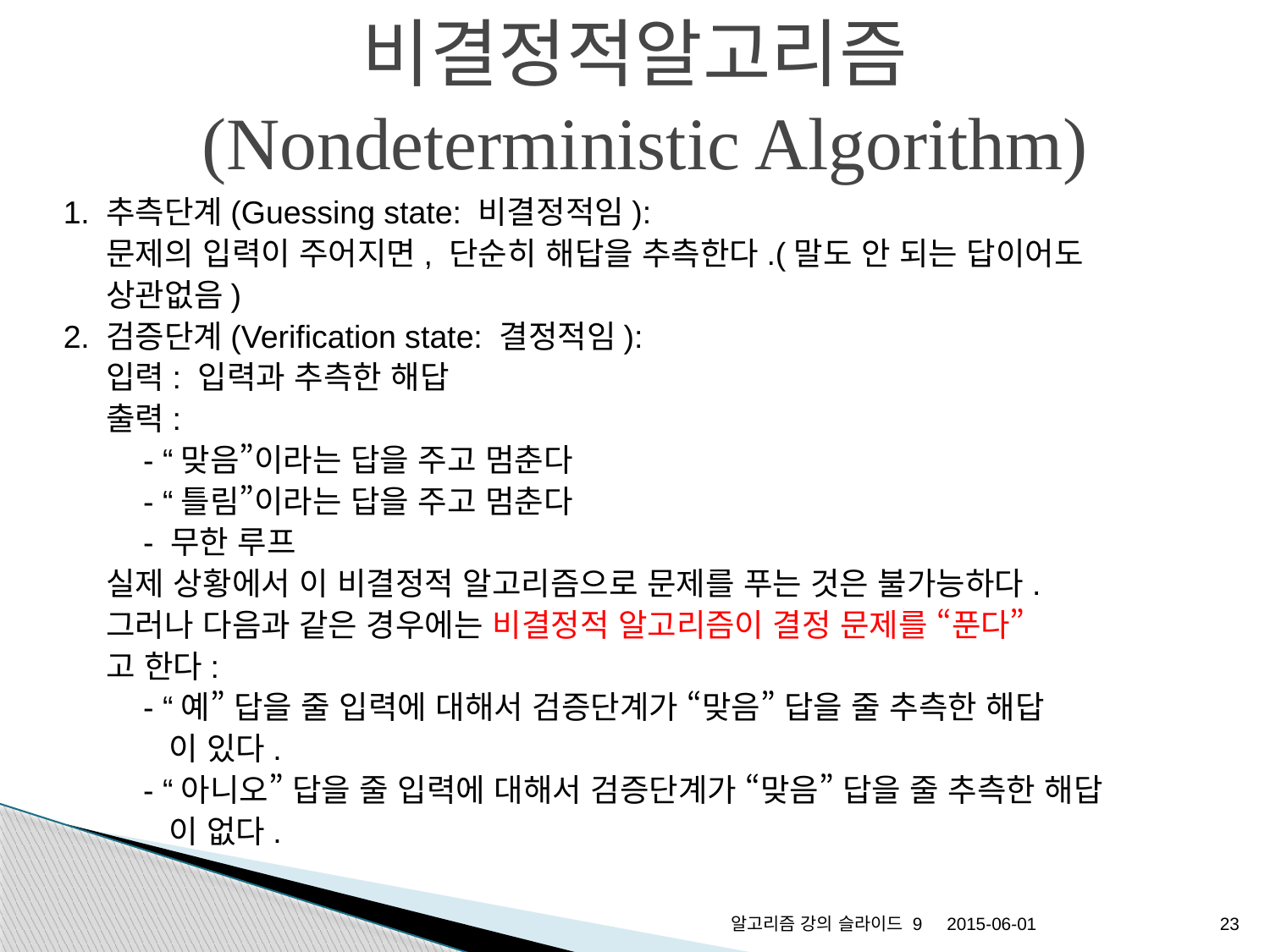

비결정적알고리즘
 (Nondeterministic Algorithm)
	1. 추측단계(Guessing state: 비결정적임):
	    문제의 입력이 주어지면, 단순히 해답을 추측한다.(말도 안 되는 답이어도
	    상관없음)
	2. 검증단계(Verification state: 결정적임):
	    입력: 입력과 추측한 해답
	    출력:
	         - “맞음”이라는 답을 주고 멈춘다
	         - “틀림”이라는 답을 주고 멈춘다
	         - 무한 루프
	    실제 상황에서 이 비결정적 알고리즘으로 문제를 푸는 것은 불가능하다.
	    그러나 다음과 같은 경우에는 비결정적 알고리즘이 결정 문제를 “푼다”
	    고 한다:
	         - “예” 답을 줄 입력에 대해서 검증단계가 “맞음” 답을 줄 추측한 해답
	           이 있다.
	         - “아니오” 답을 줄 입력에 대해서 검증단계가 “맞음” 답을 줄 추측한 해답
               이 없다.
알고리즘 강의 슬라이드 9
2015-06-01
23